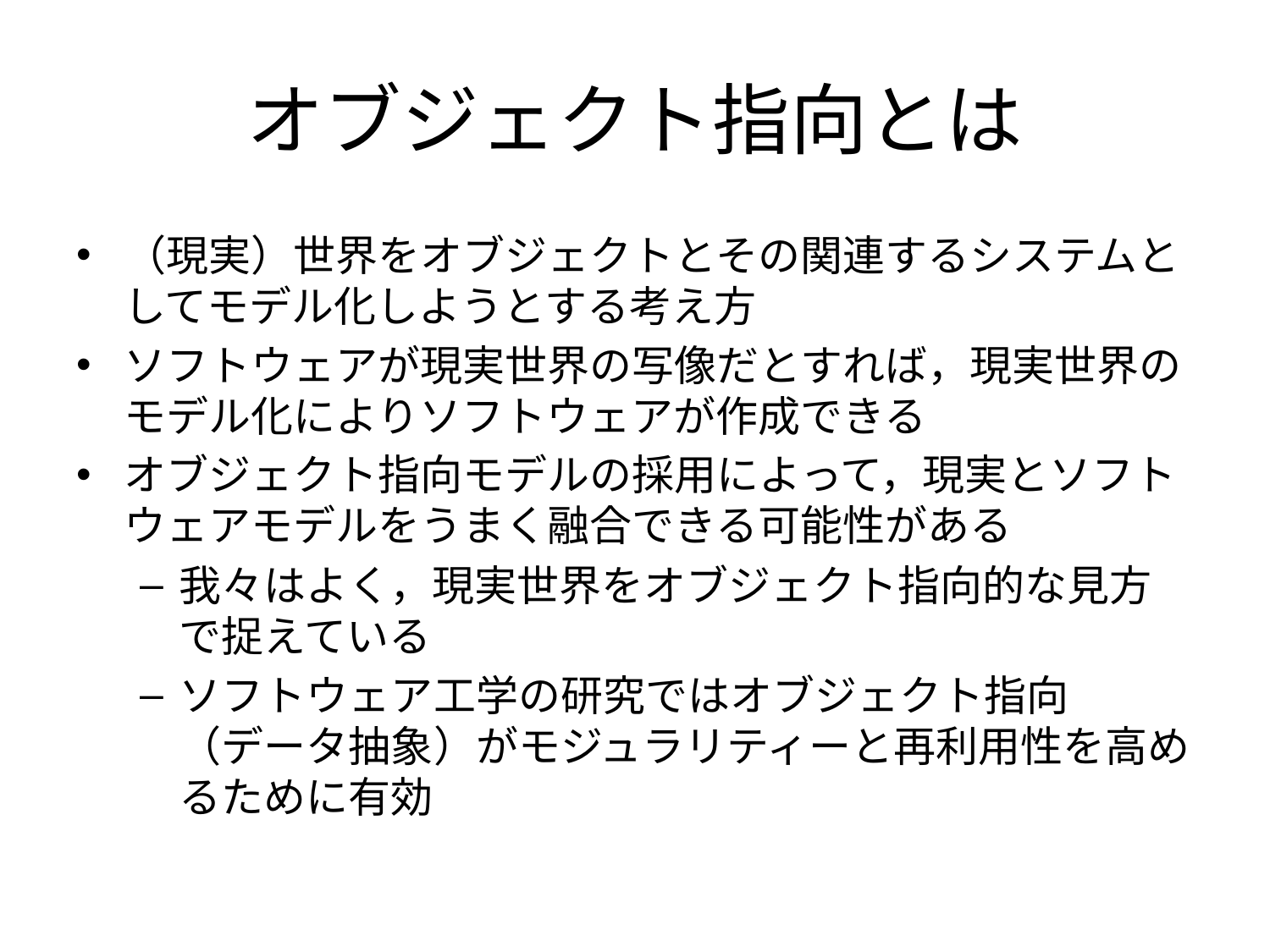

# オブジェクト指向とは
（現実）世界をオブジェクトとその関連するシステムとしてモデル化しようとする考え方
ソフトウェアが現実世界の写像だとすれば，現実世界のモデル化によりソフトウェアが作成できる
オブジェクト指向モデルの採用によって，現実とソフトウェアモデルをうまく融合できる可能性がある
我々はよく，現実世界をオブジェクト指向的な見方で捉えている
ソフトウェア工学の研究ではオブジェクト指向（データ抽象）がモジュラリティーと再利用性を高めるために有効